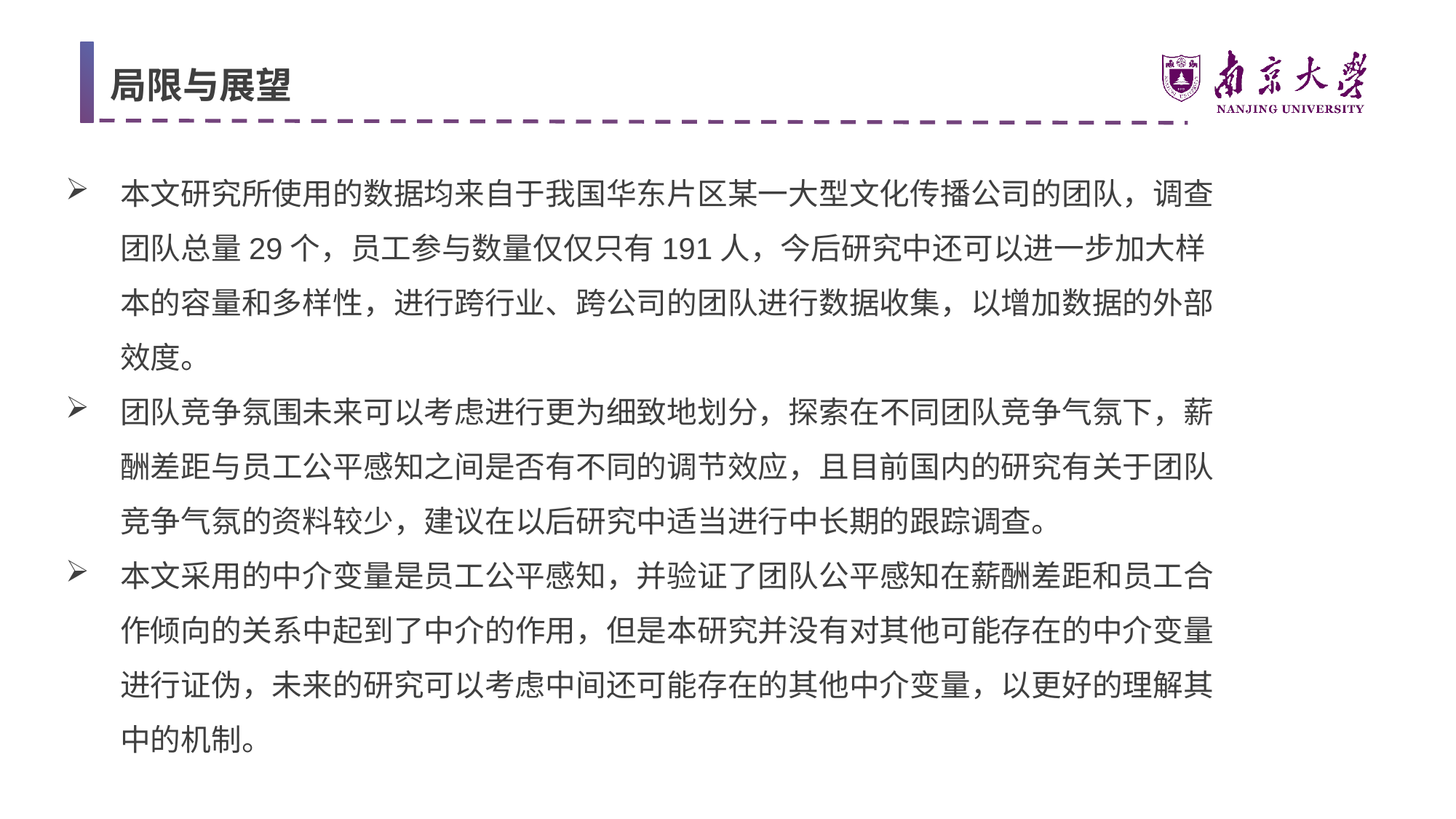

局限与展望
本文研究所使用的数据均来自于我国华东片区某一大型文化传播公司的团队，调查团队总量29个，员工参与数量仅仅只有191人，今后研究中还可以进一步加大样本的容量和多样性，进行跨行业、跨公司的团队进行数据收集，以增加数据的外部效度。
团队竞争氛围未来可以考虑进行更为细致地划分，探索在不同团队竞争气氛下，薪酬差距与员工公平感知之间是否有不同的调节效应，且目前国内的研究有关于团队竞争气氛的资料较少，建议在以后研究中适当进行中长期的跟踪调查。
本文采用的中介变量是员工公平感知，并验证了团队公平感知在薪酬差距和员工合作倾向的关系中起到了中介的作用，但是本研究并没有对其他可能存在的中介变量进行证伪，未来的研究可以考虑中间还可能存在的其他中介变量，以更好的理解其中的机制。